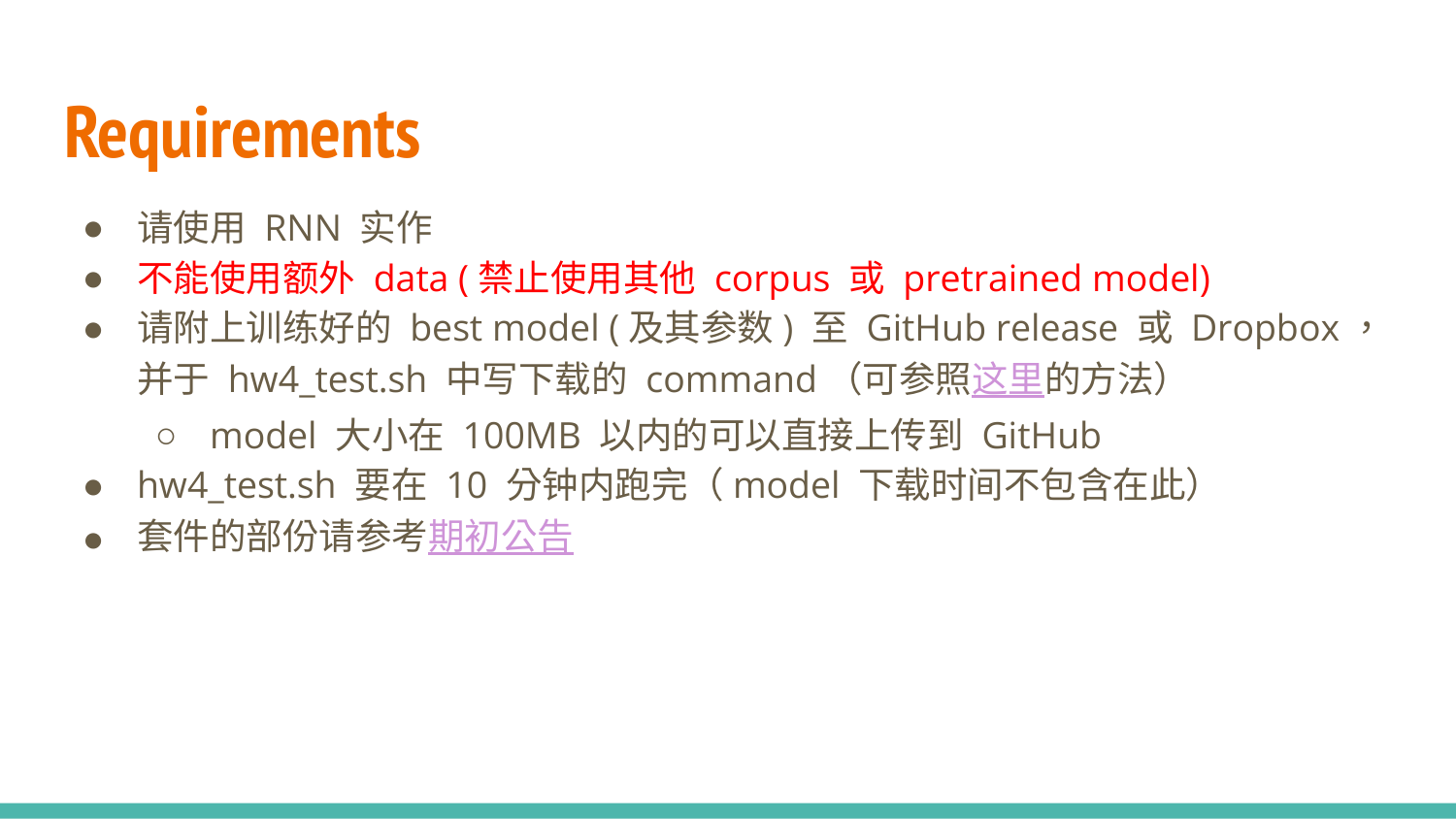

# Requirements
请使用 RNN 实作
不能使用额外 data (禁止使用其他 corpus 或 pretrained model)
请附上训练好的 best model (及其参数) 至 GitHub release 或 Dropbox，并于 hw4_test.sh 中写下载的 command（可参照这里的方法）
model 大小在 100MB 以内的可以直接上传到 GitHub
hw4_test.sh 要在 10 分钟内跑完（model 下载时间不包含在此）
套件的部份请参考期初公告